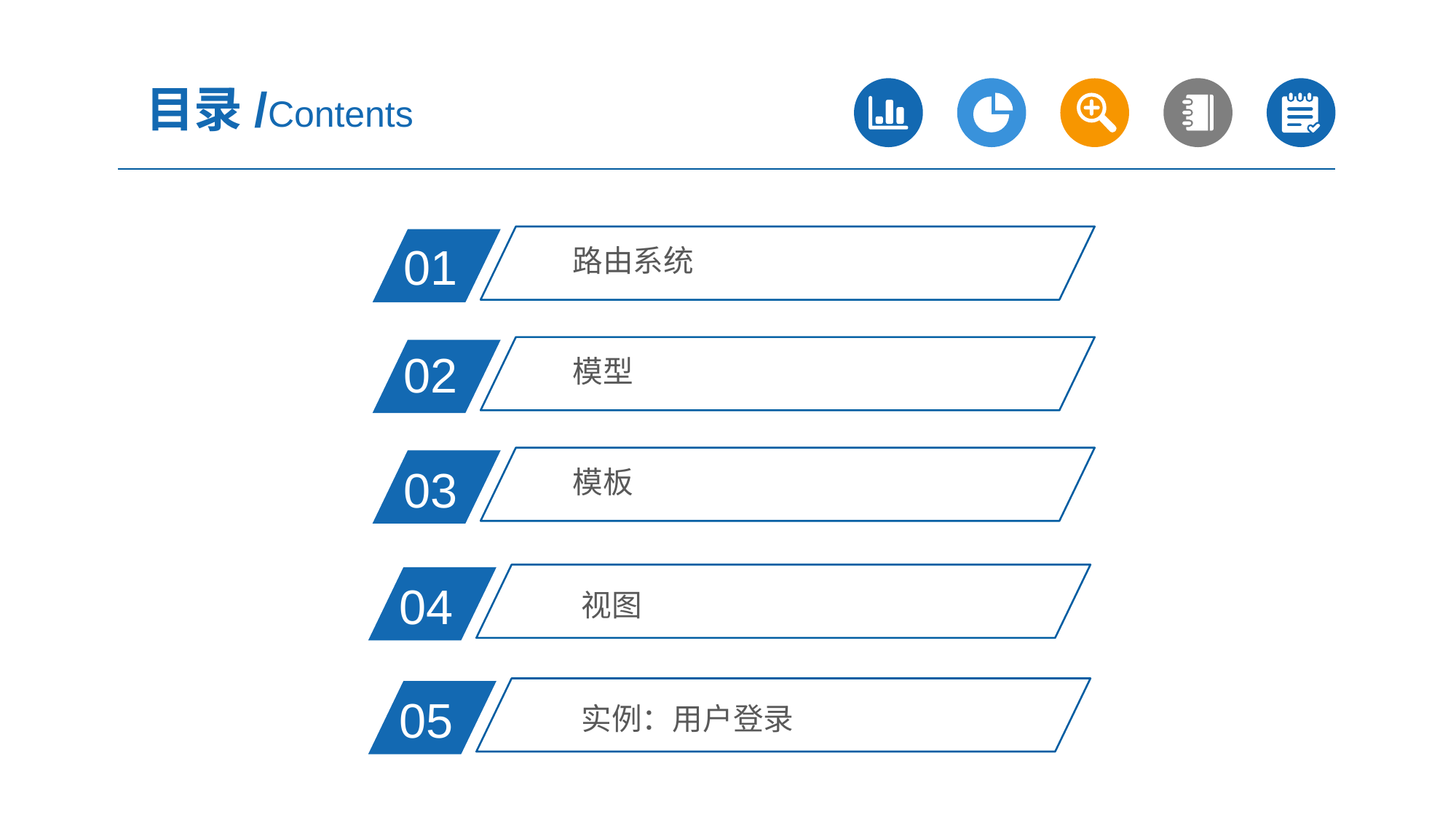

目录/Contents

路由系统

01

模型
02

模板

03

视图

04

实例：用户登录

05